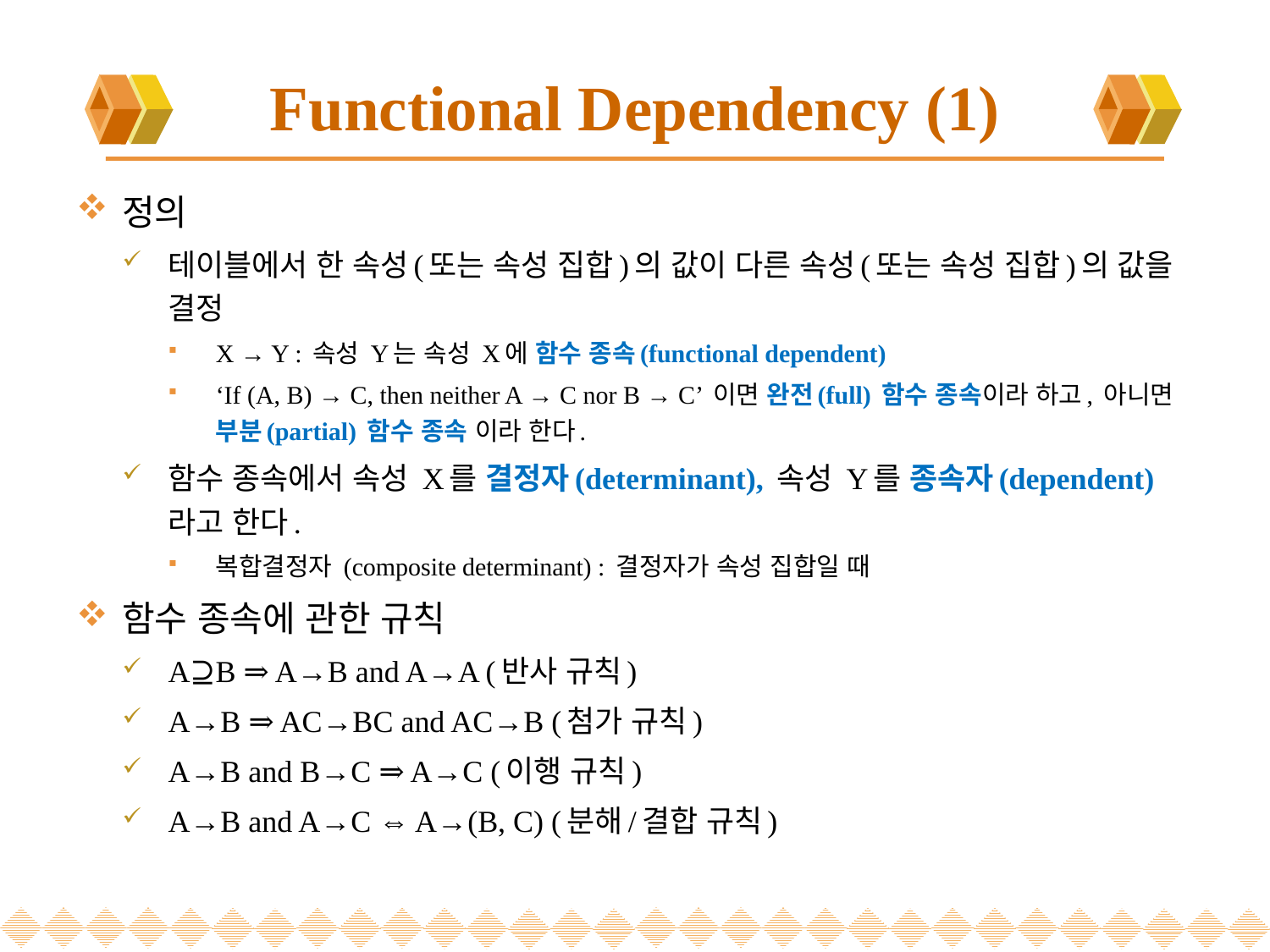

# Functional Dependency (1)
정의
테이블에서 한 속성(또는 속성 집합)의 값이 다른 속성(또는 속성 집합)의 값을 결정
X → Y : 속성 Y는 속성 X에 함수 종속(functional dependent)
‘If (A, B) → C, then neither A → C nor B → C’ 이면 완전(full) 함수 종속이라 하고, 아니면 부분(partial) 함수 종속 이라 한다.
함수 종속에서 속성 X를 결정자(determinant), 속성 Y를 종속자(dependent) 라고 한다.
복합결정자 (composite determinant) : 결정자가 속성 집합일 때
함수 종속에 관한 규칙
A⊇B ⇒ A→B and A→A (반사 규칙)
A→B ⇒ AC→BC and AC→B (첨가 규칙)
A→B and B→C ⇒ A→C (이행 규칙)
A→B and A→C ⇔ A→(B, C) (분해/결합 규칙)